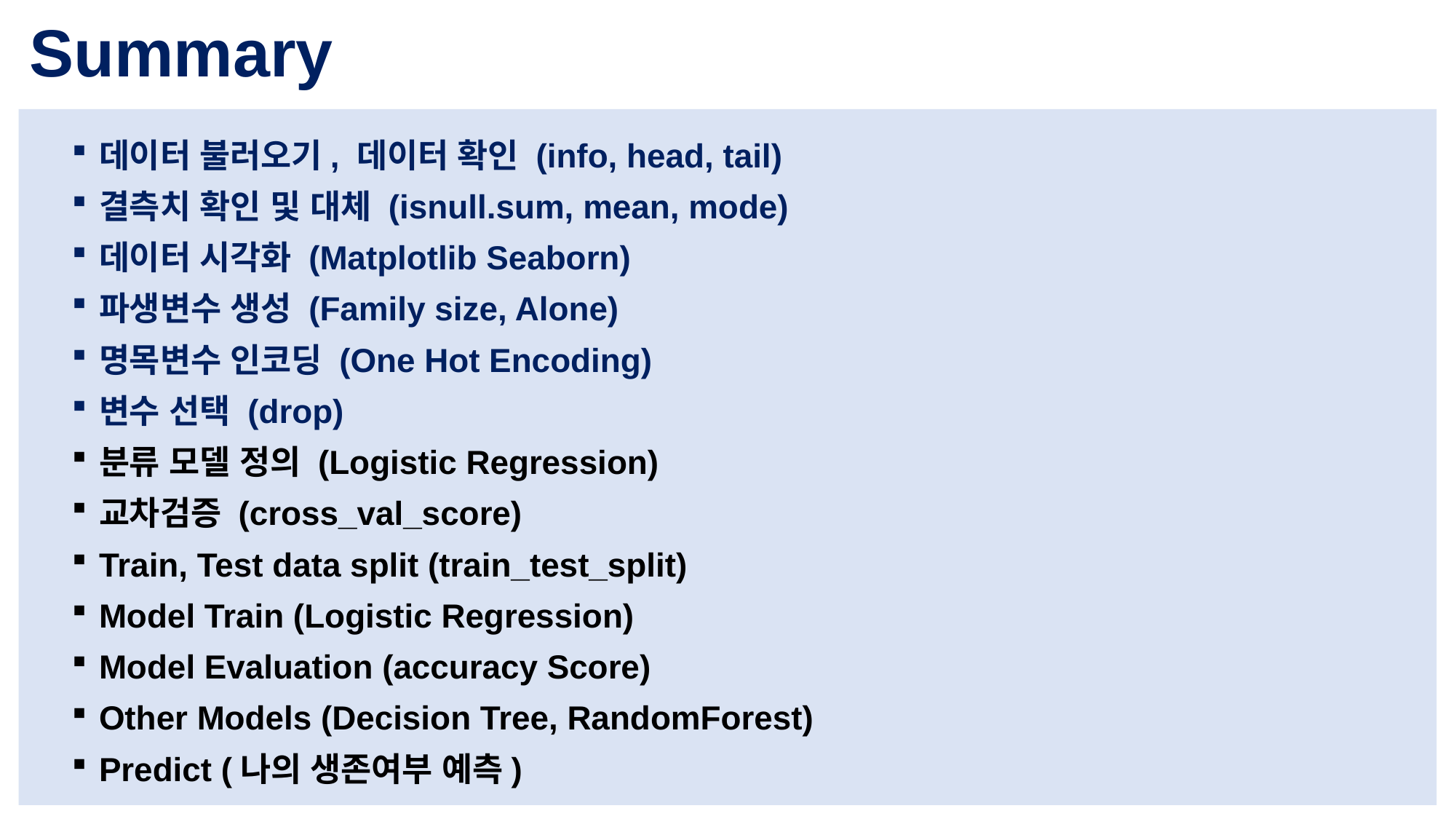

Summary

데이터 불러오기, 데이터 확인 (info, head, tail)
결측치 확인 및 대체 (isnull.sum, mean, mode)
데이터 시각화 (Matplotlib Seaborn)
파생변수 생성 (Family size, Alone)
명목변수 인코딩 (One Hot Encoding)
변수 선택 (drop)
분류 모델 정의 (Logistic Regression)
교차검증 (cross_val_score)
Train, Test data split (train_test_split)
Model Train (Logistic Regression)
Model Evaluation (accuracy Score)
Other Models (Decision Tree, RandomForest)
Predict (나의 생존여부 예측)